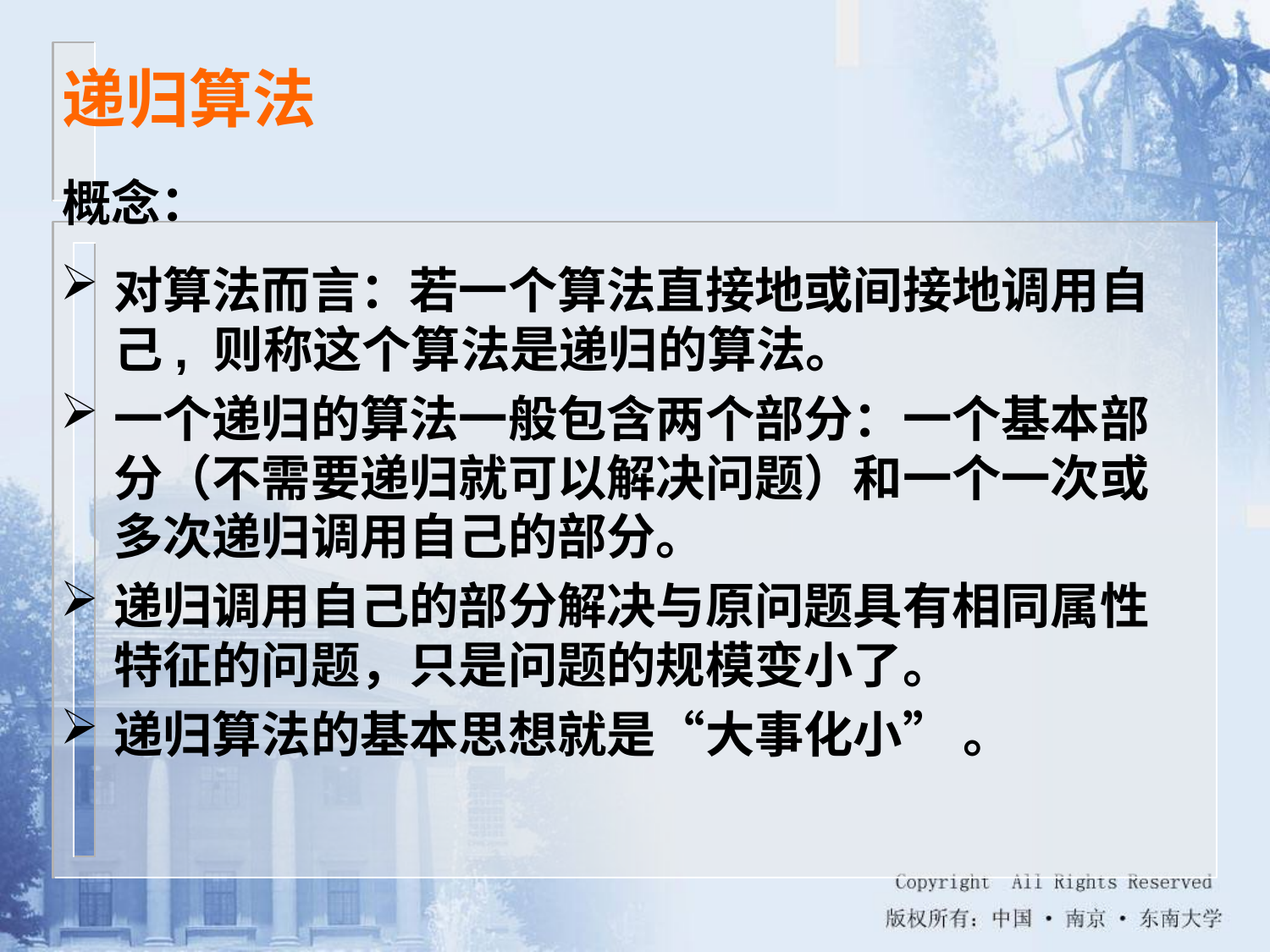

递归算法
概念：
对算法而言：若一个算法直接地或间接地调用自己, 则称这个算法是递归的算法。
一个递归的算法一般包含两个部分：一个基本部分（不需要递归就可以解决问题）和一个一次或多次递归调用自己的部分。
递归调用自己的部分解决与原问题具有相同属性特征的问题，只是问题的规模变小了。
递归算法的基本思想就是“大事化小” 。